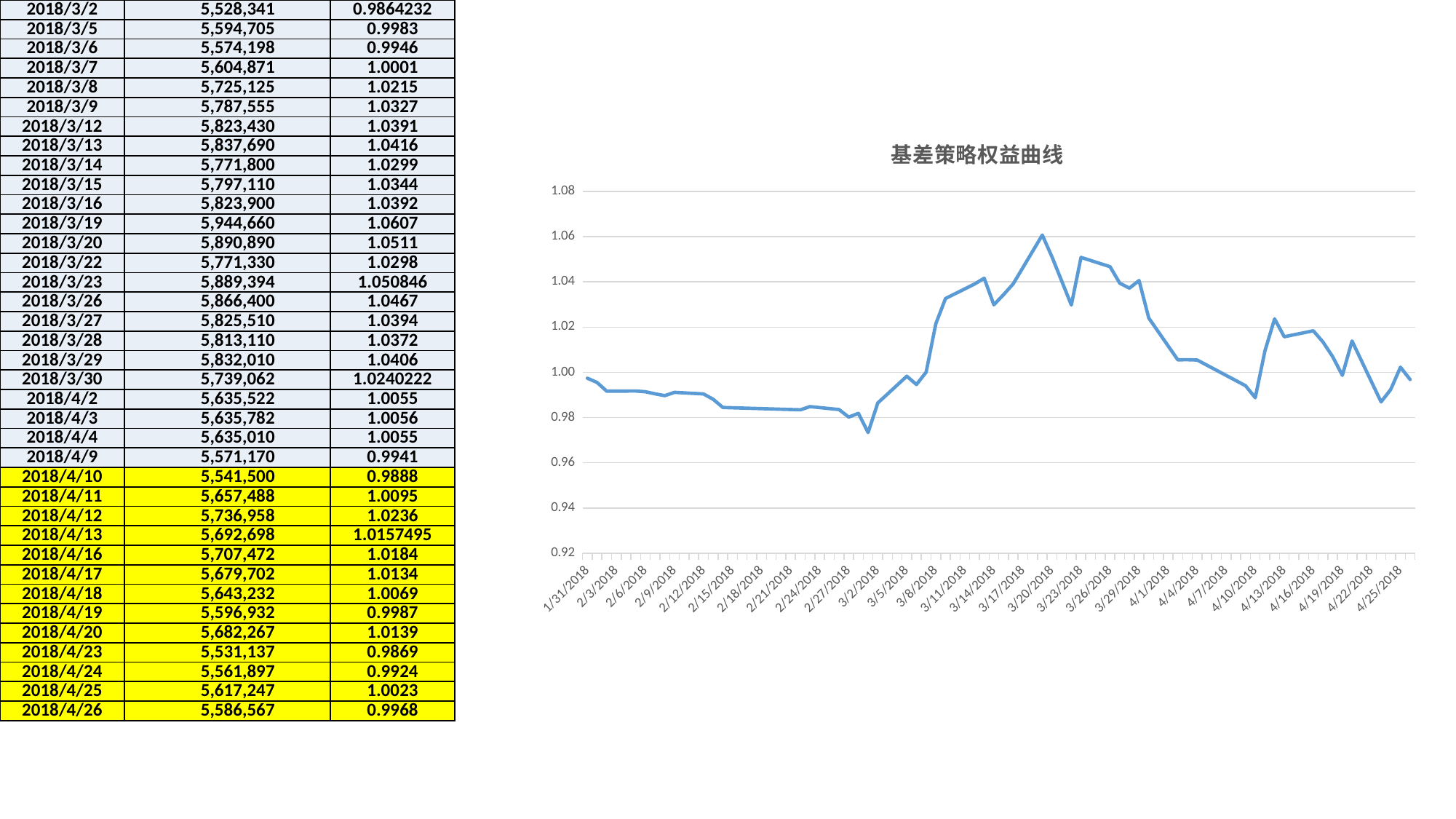

| 2018/3/2 | 5,528,341 | 0.9864232 |
| --- | --- | --- |
| 2018/3/5 | 5,594,705 | 0.9983 |
| 2018/3/6 | 5,574,198 | 0.9946 |
| 2018/3/7 | 5,604,871 | 1.0001 |
| 2018/3/8 | 5,725,125 | 1.0215 |
| 2018/3/9 | 5,787,555 | 1.0327 |
| 2018/3/12 | 5,823,430 | 1.0391 |
| 2018/3/13 | 5,837,690 | 1.0416 |
| 2018/3/14 | 5,771,800 | 1.0299 |
| 2018/3/15 | 5,797,110 | 1.0344 |
| 2018/3/16 | 5,823,900 | 1.0392 |
| 2018/3/19 | 5,944,660 | 1.0607 |
| 2018/3/20 | 5,890,890 | 1.0511 |
| 2018/3/22 | 5,771,330 | 1.0298 |
| 2018/3/23 | 5,889,394 | 1.050846 |
| 2018/3/26 | 5,866,400 | 1.0467 |
| 2018/3/27 | 5,825,510 | 1.0394 |
| 2018/3/28 | 5,813,110 | 1.0372 |
| 2018/3/29 | 5,832,010 | 1.0406 |
| 2018/3/30 | 5,739,062 | 1.0240222 |
| 2018/4/2 | 5,635,522 | 1.0055 |
| 2018/4/3 | 5,635,782 | 1.0056 |
| 2018/4/4 | 5,635,010 | 1.0055 |
| 2018/4/9 | 5,571,170 | 0.9941 |
| 2018/4/10 | 5,541,500 | 0.9888 |
| 2018/4/11 | 5,657,488 | 1.0095 |
| 2018/4/12 | 5,736,958 | 1.0236 |
| 2018/4/13 | 5,692,698 | 1.0157495 |
| 2018/4/16 | 5,707,472 | 1.0184 |
| 2018/4/17 | 5,679,702 | 1.0134 |
| 2018/4/18 | 5,643,232 | 1.0069 |
| 2018/4/19 | 5,596,932 | 0.9987 |
| 2018/4/20 | 5,682,267 | 1.0139 |
| 2018/4/23 | 5,531,137 | 0.9869 |
| 2018/4/24 | 5,561,897 | 0.9924 |
| 2018/4/25 | 5,617,247 | 1.0023 |
| 2018/4/26 | 5,586,567 | 0.9968 |

### Chart: 基差策略权益曲线

| Category |  |
|---|---|
| 43131 | 0.9973950968439079 |
| 43132 | 0.9955053421123393 |
| 43133 | 0.9916583860163503 |
| 43136 | 0.9917274385214128 |
| 43137 | 0.9914128659983502 |
| 43138 | 0.9904761072087425 |
| 43139 | 0.9896690672077147 |
| 43140 | 0.991142722606452 |
| 43143 | 0.9904397074386321 |
| 43144 | 0.9880537381939397 |
| 43145 | 0.9844512315344769 |
| 43153 | 0.9834127675048546 |
| 43154 | 0.9848295036552328 |
| 43157 | 0.9835392745490131 |
| 43158 | 0.9802135132005372 |
| 43159 | 0.981849718553052 |
| 43160 | 0.9733655388031363 |
| 43161 | 0.9864232426092854 |
| 43164 | 0.9982645874309096 |
| 43165 | 0.994605518383579 |
| 43166 | 1.0000785093080815 |
| 43167 | 1.0215354600672217 |
| 43168 | 1.0326748603025 |
| 43171 | 1.0390760453648193 |
| 43172 | 1.0416204606676396 |
| 43173 | 1.0298636917824486 |
| 43174 | 1.034379761299586 |
| 43175 | 1.03915990758027 |
| 43178 | 1.060707144043704 |
| 43179 | 1.0511129497356646 |
| 43181 | 1.029779829566998 |
| 43182 | 1.0508460180881878 |
| 43185 | 1.0467431930199516 |
| 43186 | 1.0394471802757497 |
| 43187 | 1.0372346452298191 |
| 43188 | 1.0406069768724069 |
| 43189 | 1.0240222424007004 |
| 43192 | 1.0055475747671798 |
| 43193 | 1.005593966631046 |
| 43194 | 1.0054562184814122 |
| 43199 | 0.9940652315997824 |
| 43200 | 0.9887712062116565 |
| 43201 | 1.0094669735428985 |
| 43202 | 1.0236468251638748 |
| 43203 | 1.0157495024918677 |
| 43206 | 1.0183856309409465 |
| 43207 | 1.0134306230195358 |
| 43208 | 1.0069232719610608 |
| 43209 | 0.9986619515879489 |
| 43210 | 1.0138882965996012 |
| 43213 | 0.9869221335760936 |
| 43214 | 0.9924106479319666 |
| 43215 | 1.0022867620281166 |
| 43216 | 0.9968125220918947 |